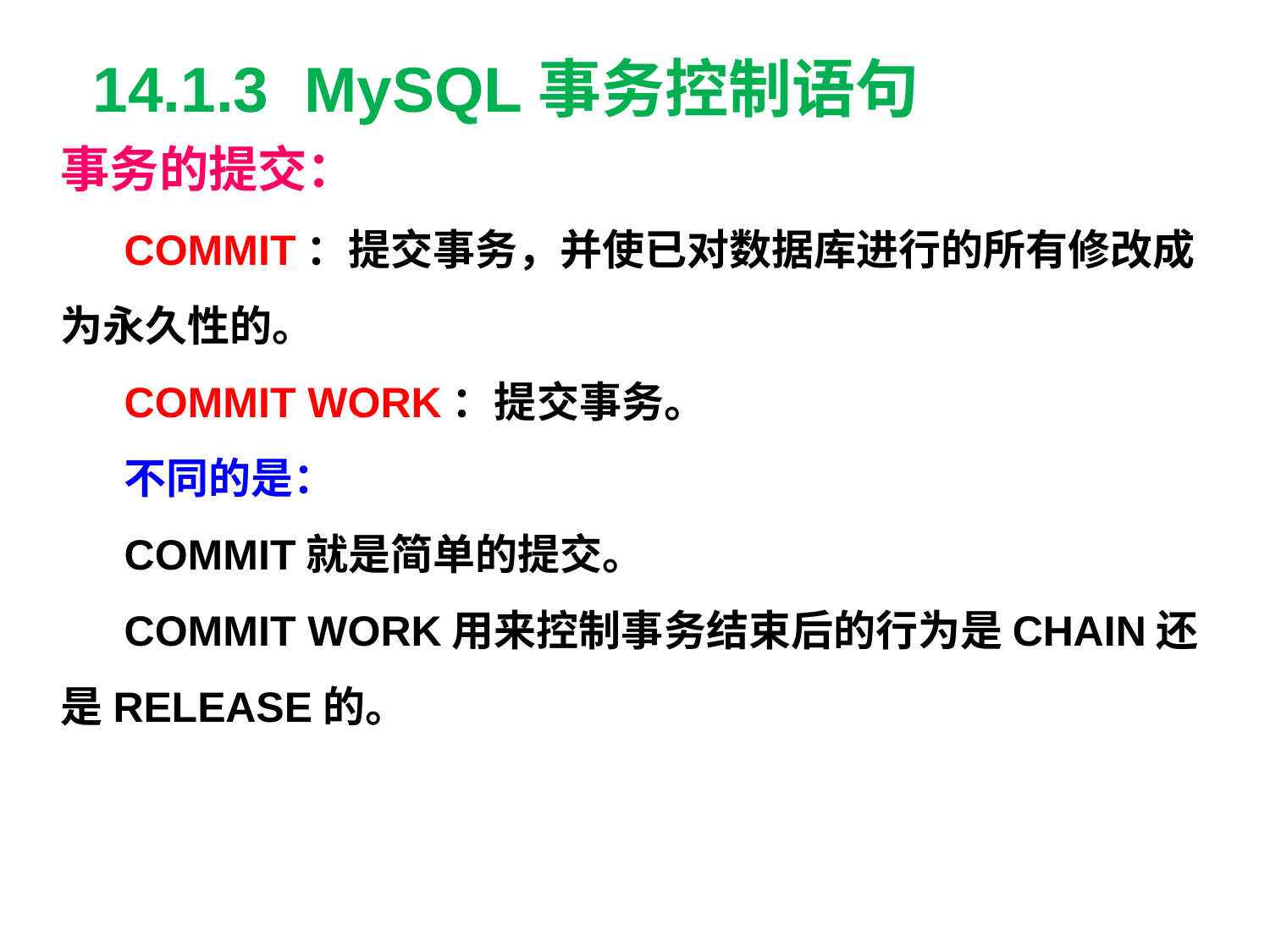

14.1.3  MySQL事务控制语句
事务的提交：
COMMIT：提交事务，并使已对数据库进行的所有修改成为永久性的。
COMMIT WORK：提交事务。
不同的是：
COMMIT就是简单的提交。
COMMIT WORK用来控制事务结束后的行为是CHAIN还是RELEASE的。